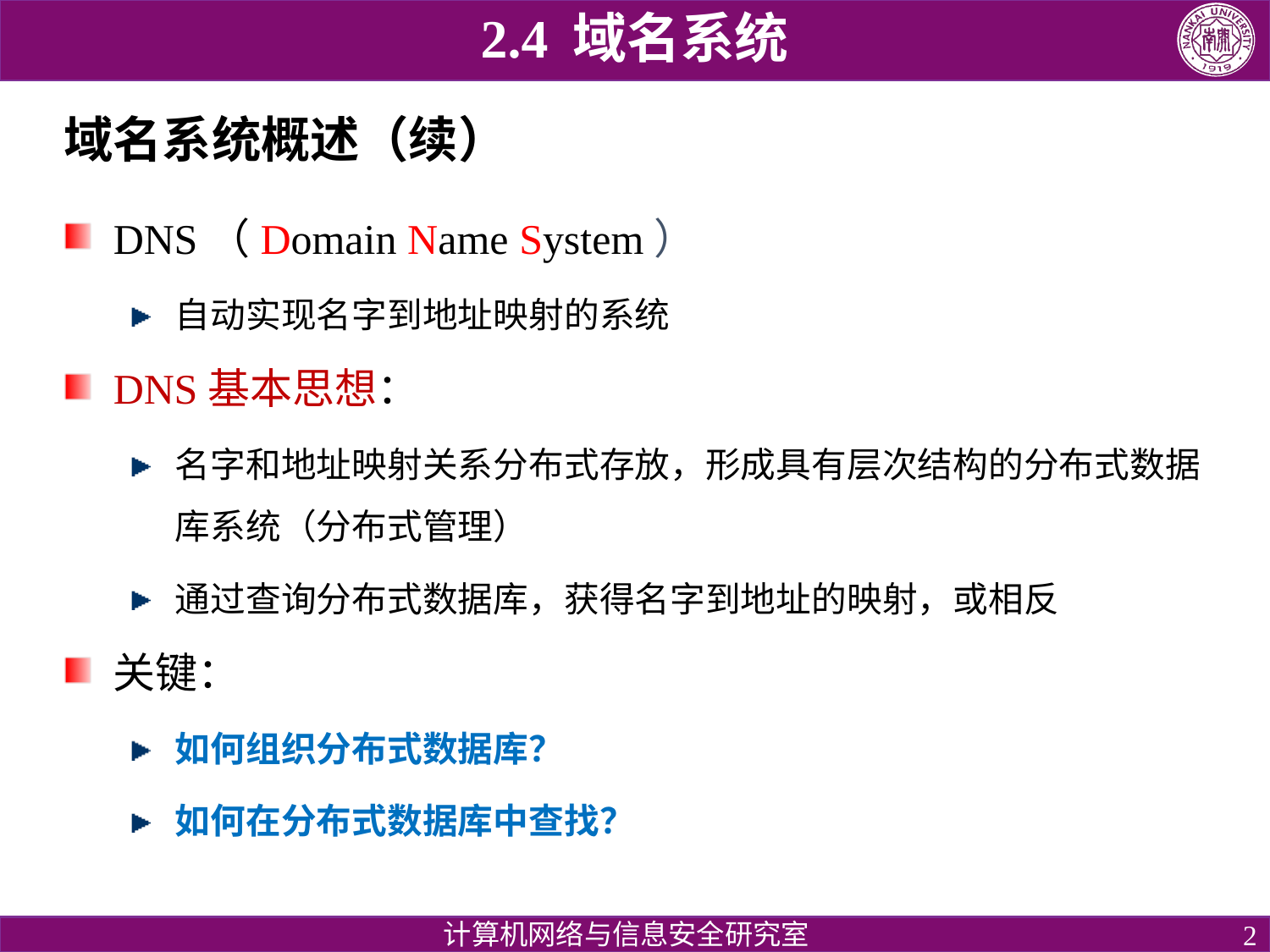

2.4 域名系统
# 域名系统概述（续）
DNS（Domain Name System）
自动实现名字到地址映射的系统
DNS基本思想：
名字和地址映射关系分布式存放，形成具有层次结构的分布式数据库系统（分布式管理）
通过查询分布式数据库，获得名字到地址的映射，或相反
关键：
如何组织分布式数据库？
如何在分布式数据库中查找？